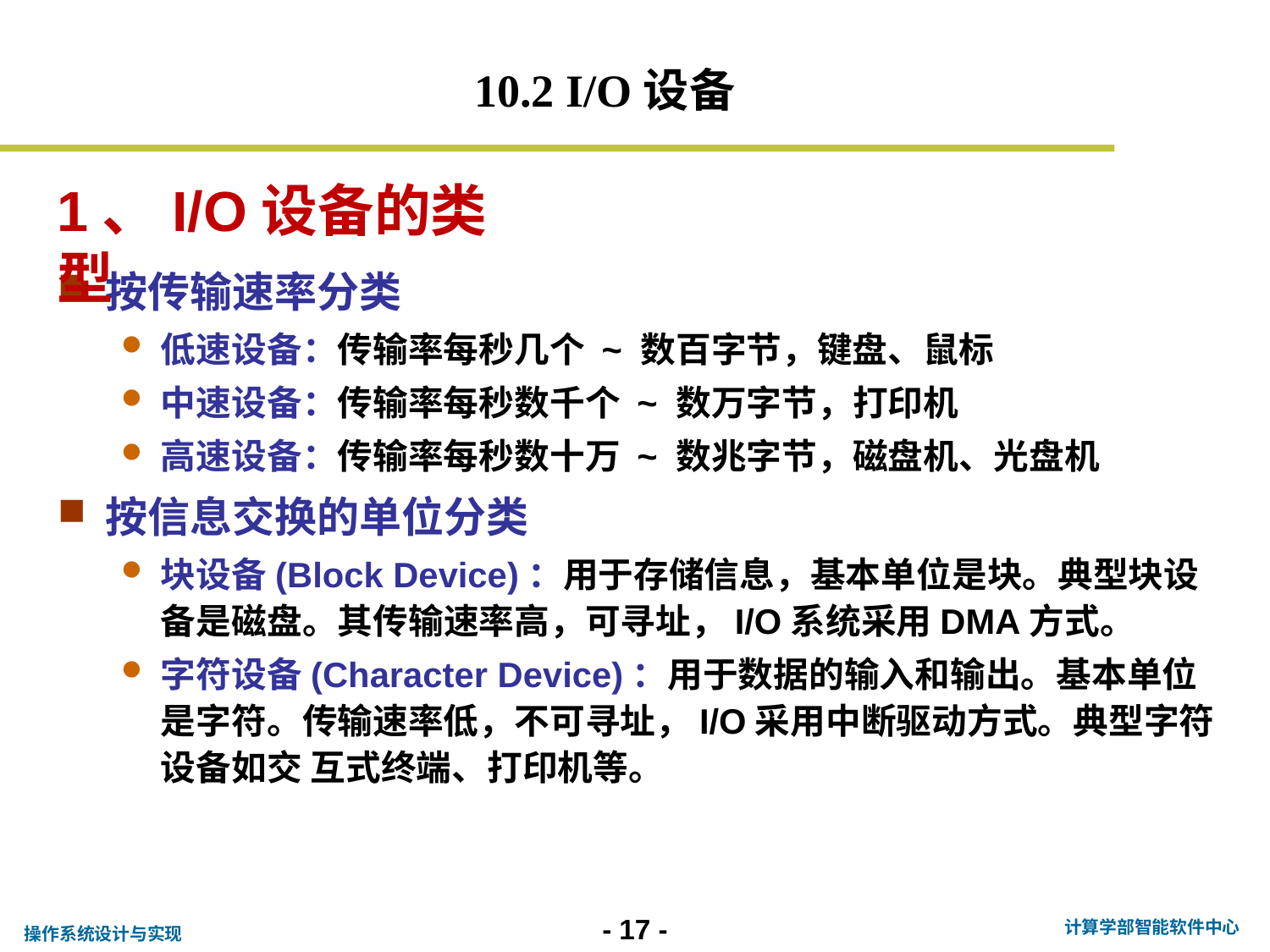

10.2 I/O设备
1、I/O设备的类型
按传输速率分类
低速设备：传输率每秒几个 ~ 数百字节，键盘、鼠标
中速设备：传输率每秒数千个 ~ 数万字节，打印机
高速设备：传输率每秒数十万 ~ 数兆字节，磁盘机、光盘机
按信息交换的单位分类
块设备(Block Device)：用于存储信息，基本单位是块。典型块设备是磁盘。其传输速率高，可寻址，I/O系统采用DMA方式。
字符设备(Character Device)：用于数据的输入和输出。基本单位是字符。传输速率低，不可寻址，I/O采用中断驱动方式。典型字符设备如交 互式终端、打印机等。